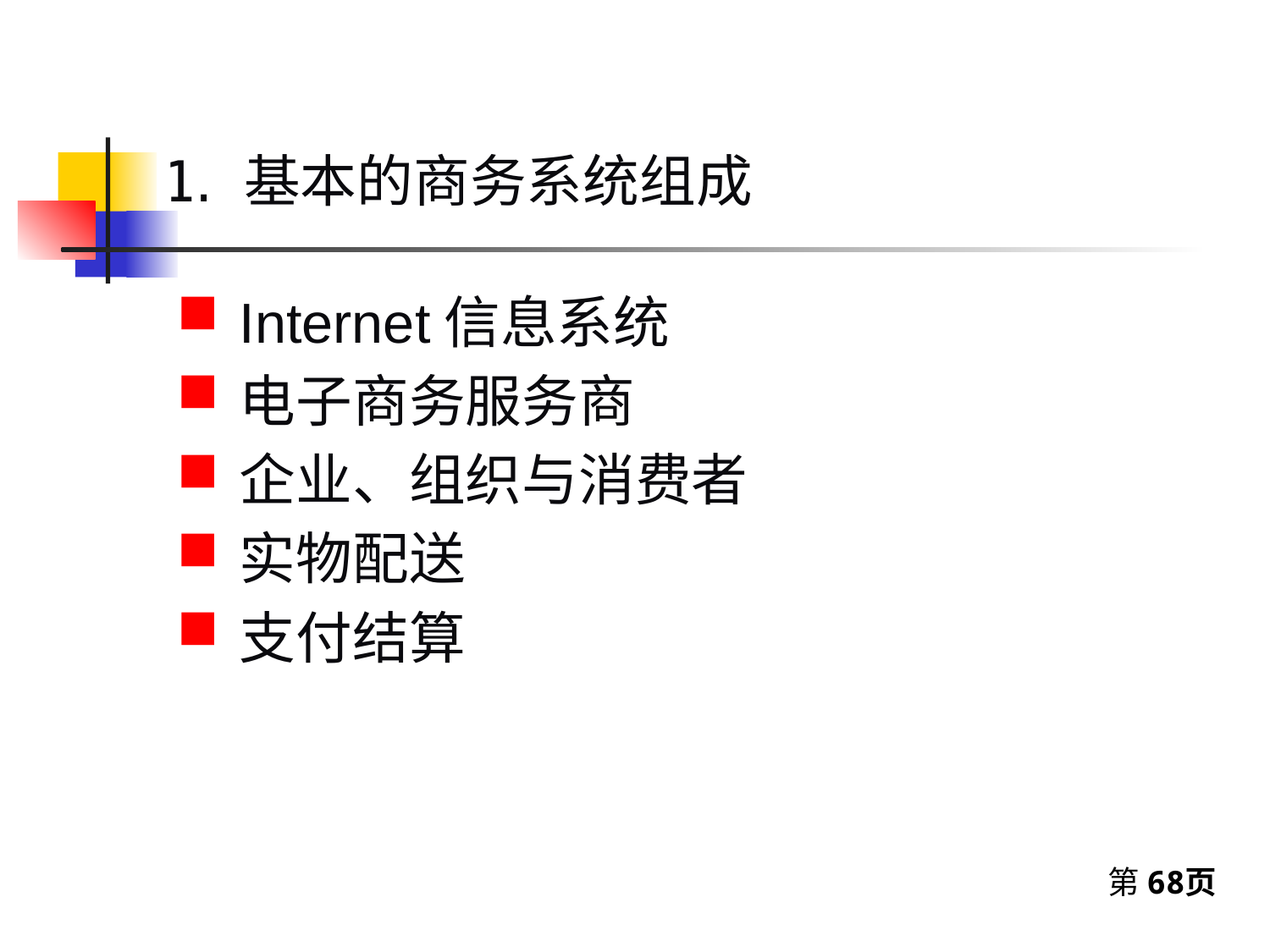

1. 基本的商务系统组成
Internet信息系统
电子商务服务商
企业、组织与消费者
实物配送
支付结算